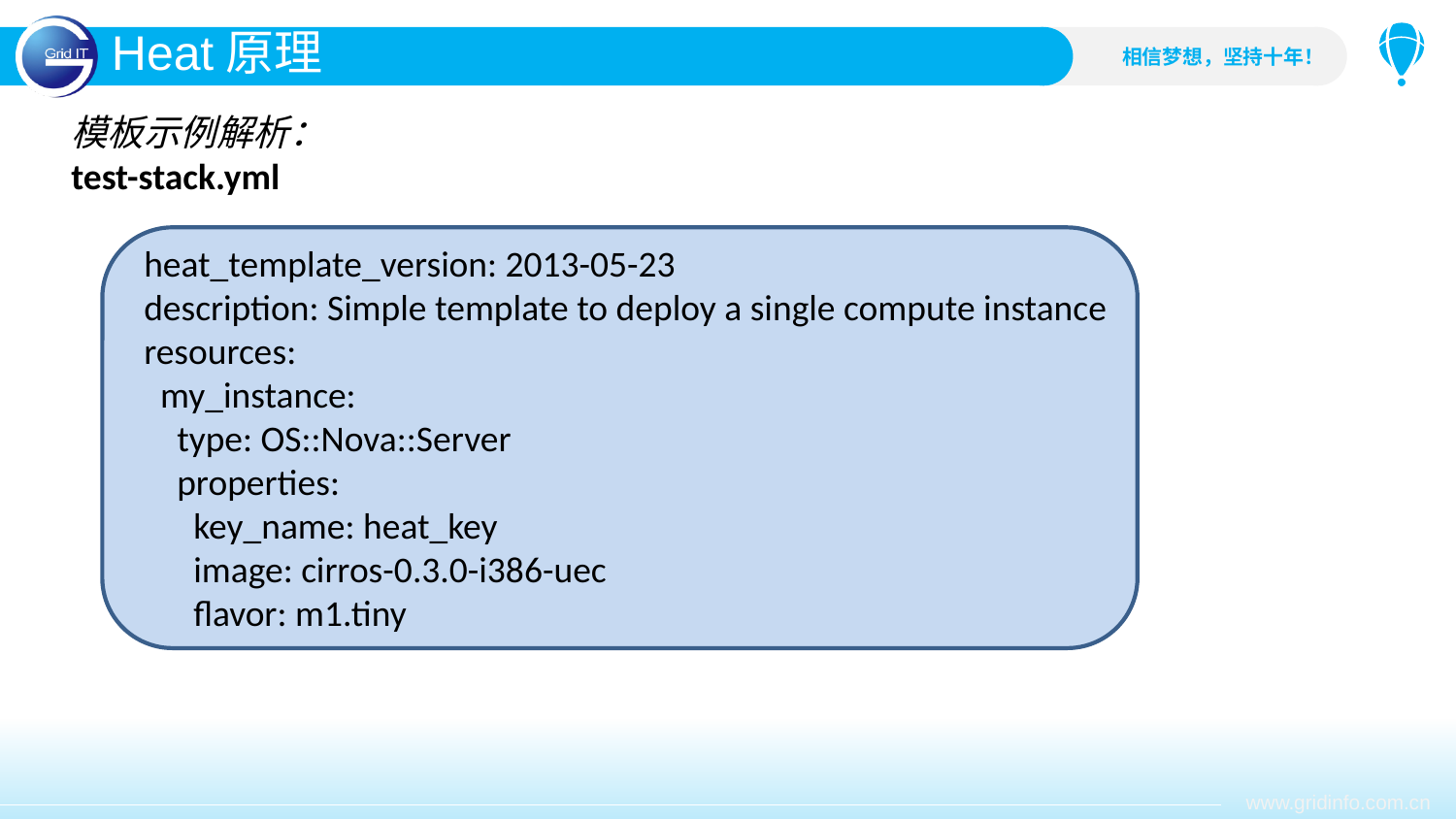

Heat原理
模板示例解析：
test-stack.yml

heat_template_version: 2013-05-23
description: Simple template to deploy a single compute instance
resources:
  my_instance:
    type: OS::Nova::Server
    properties:
      key_name: heat_key
      image: cirros-0.3.0-i386-uec
      flavor: m1.tiny